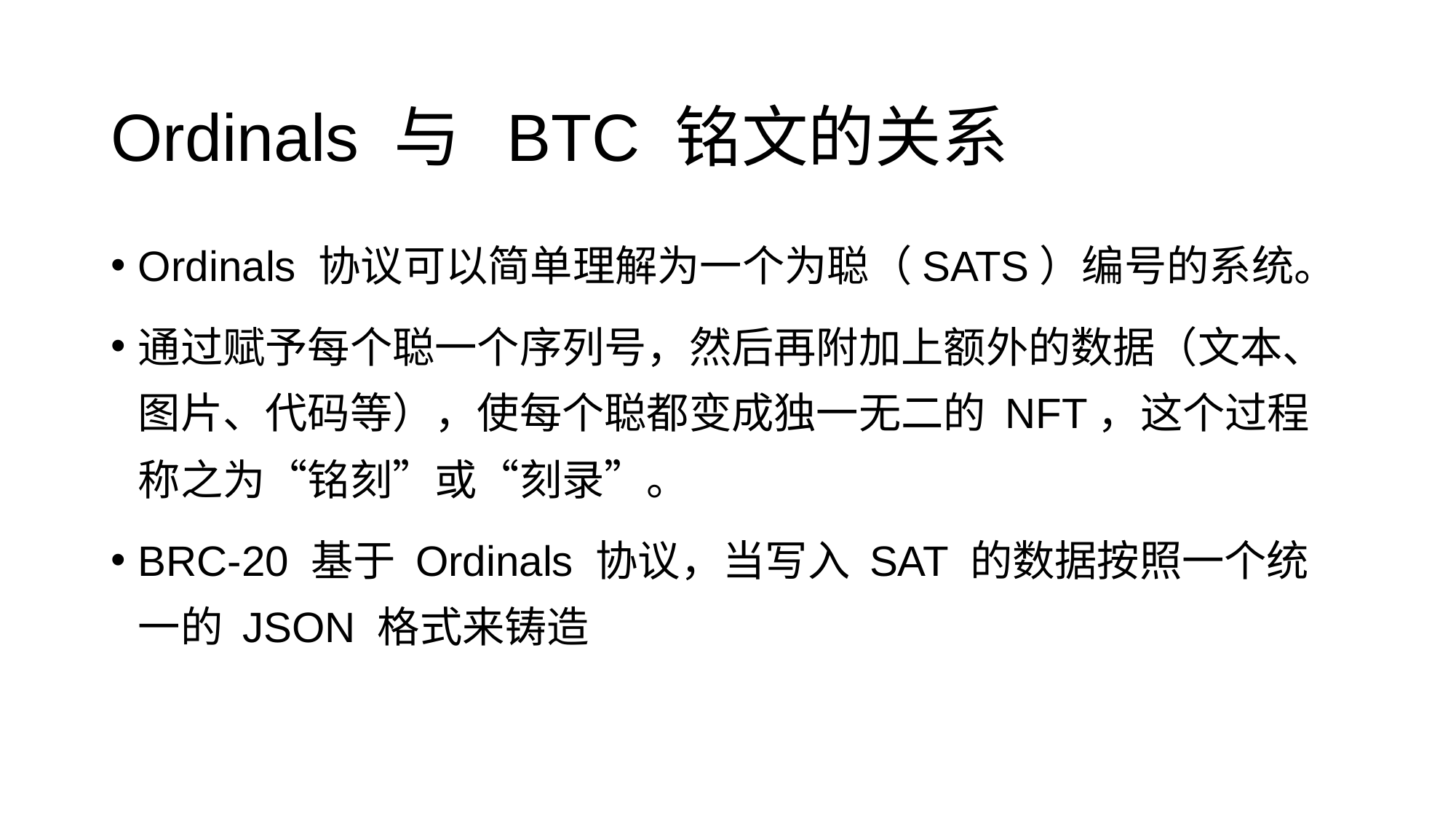

# Ordinals 与  BTC 铭文的关系
Ordinals 协议可以简单理解为一个为聪（SATS）编号的系统。
通过赋予每个聪一个序列号，然后再附加上额外的数据（文本、图片、代码等），使每个聪都变成独一无二的 NFT，这个过程称之为“铭刻”或“刻录”。
BRC-20 基于 Ordinals 协议，当写入 SAT 的数据按照一个统一的 JSON 格式来铸造